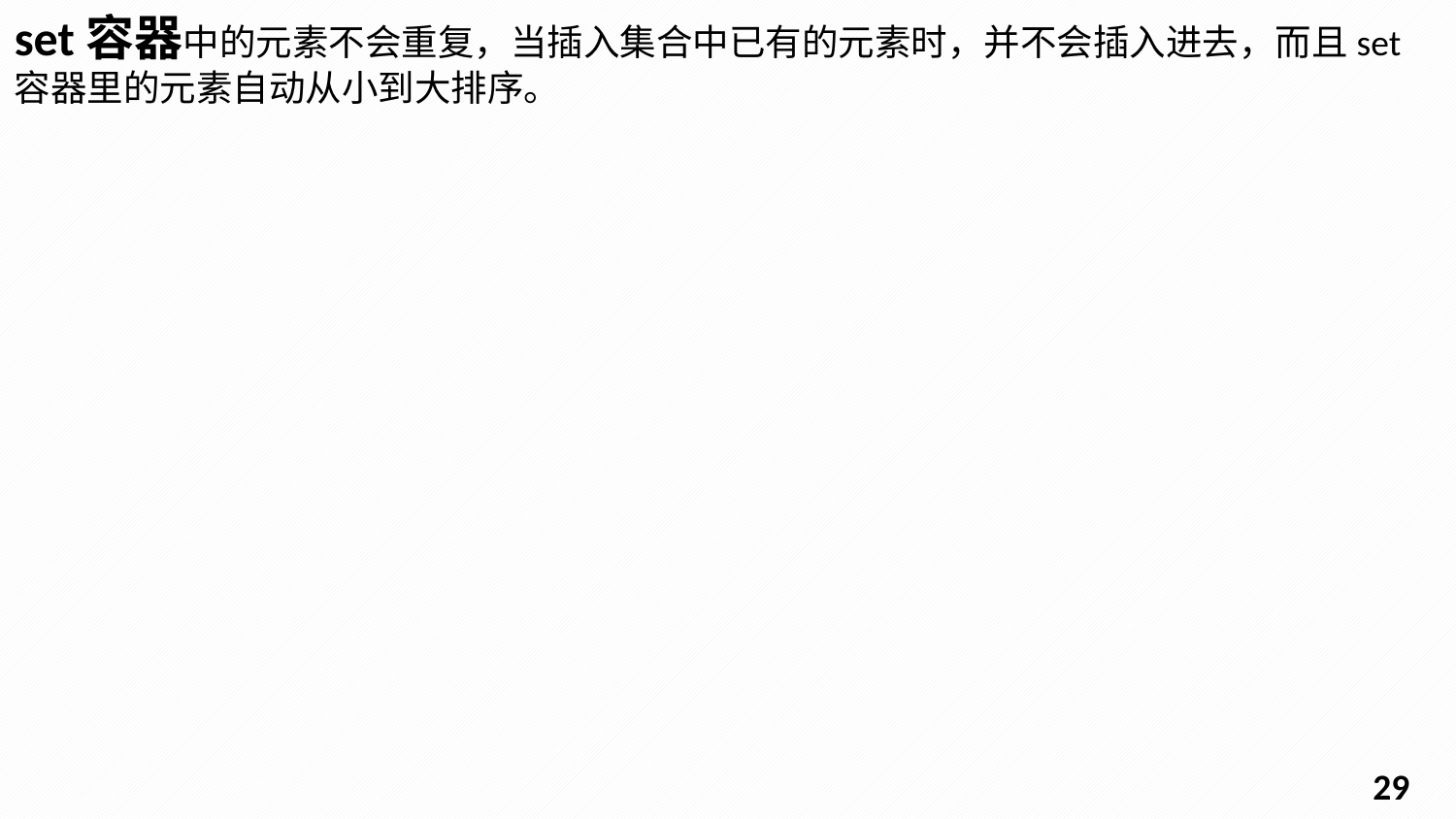

set容器中的元素不会重复，当插入集合中已有的元素时，并不会插入进去，而且set容器里的元素自动从小到大排序。
29